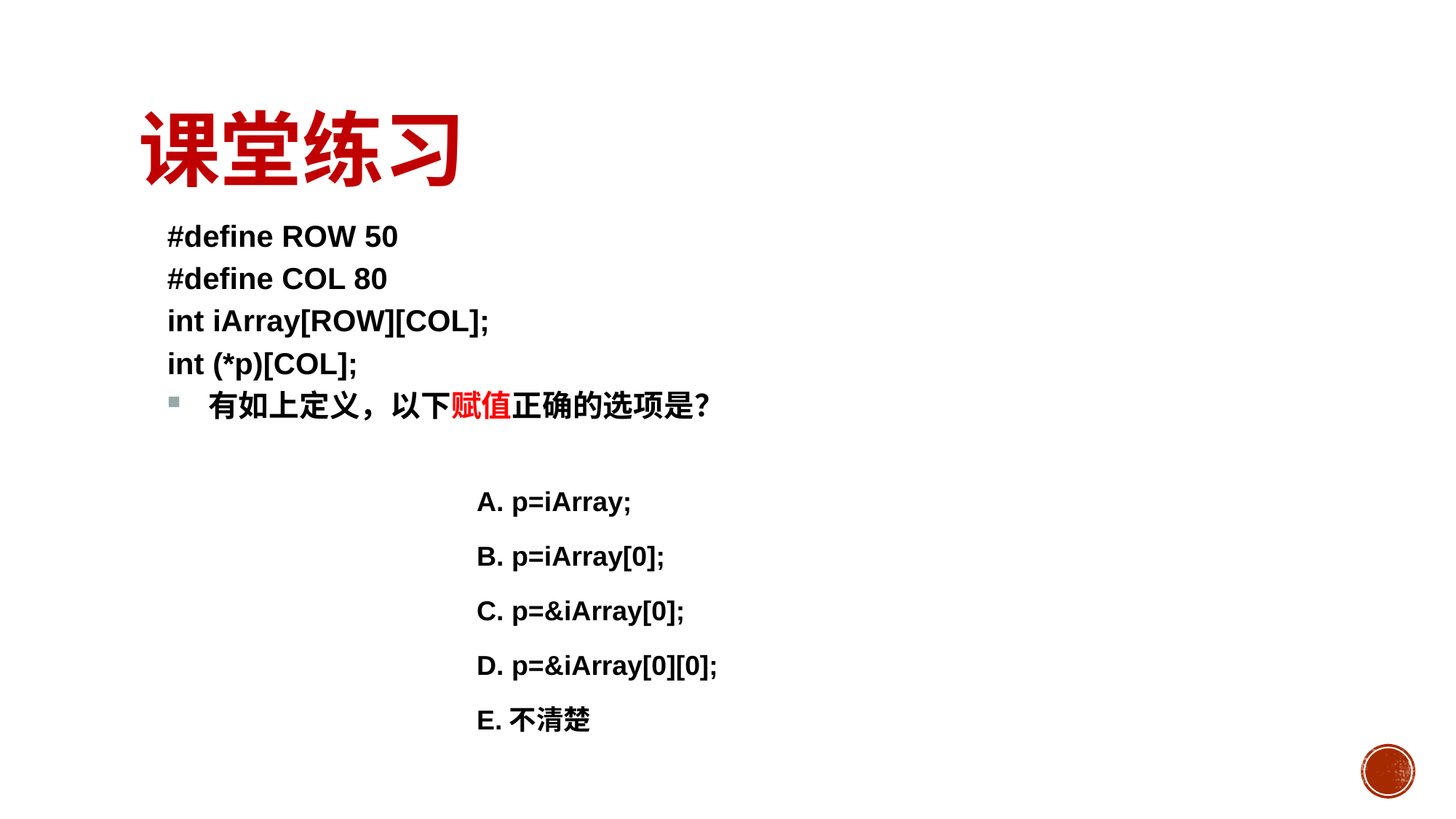

# 课堂练习
#define ROW 50
#define COL 80
int iArray[ROW][COL];
int (*p)[COL];
有如上定义，以下赋值正确的选项是？
A. p=iArray;
B. p=iArray[0];
C. p=&iArray[0];
D. p=&iArray[0][0];
E.不清楚